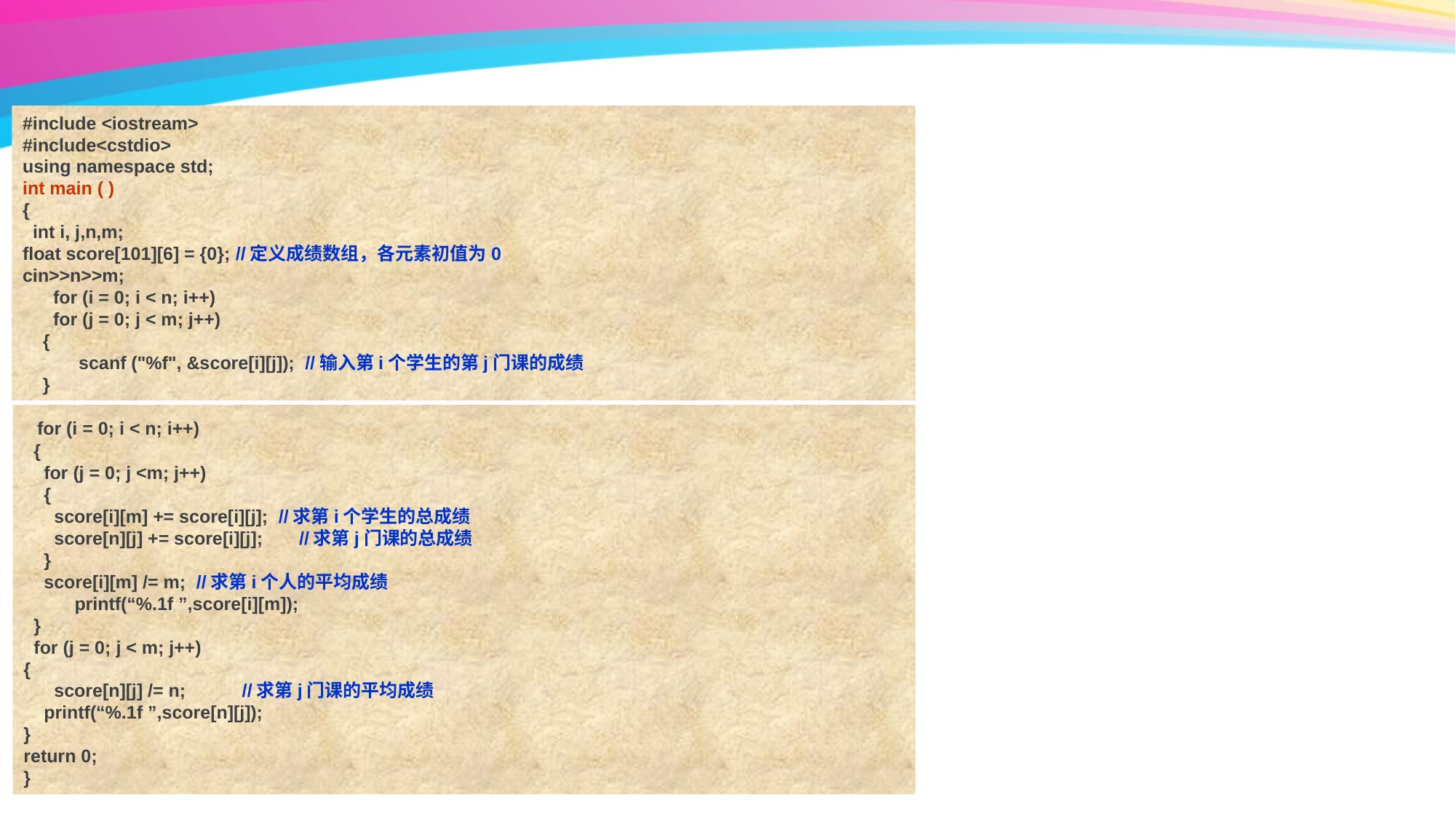

#include <iostream>
#include<cstdio>
using namespace std;
int main ( )
{
  int i, j,n,m;
float score[101][6] = {0}; //定义成绩数组，各元素初值为0
cin>>n>>m;
      for (i = 0; i < n; i++)
      for (j = 0; j < m; j++)
    {
           scanf ("%f", &score[i][j]);  //输入第i个学生的第j门课的成绩
    }
  for (i = 0; i < n; i++)
  {
    for (j = 0; j <m; j++)
    {
      score[i][m] += score[i][j];  //求第i个学生的总成绩
      score[n][j] += score[i][j];       //求第j门课的总成绩
    }
    score[i][m] /= m;  //求第i个人的平均成绩
          printf(“%.1f ”,score[i][m]);
  }
  for (j = 0; j < m; j++)
{
      score[n][j] /= n;           //求第j门课的平均成绩
    printf(“%.1f ”,score[n][j]);
}
return 0;
}